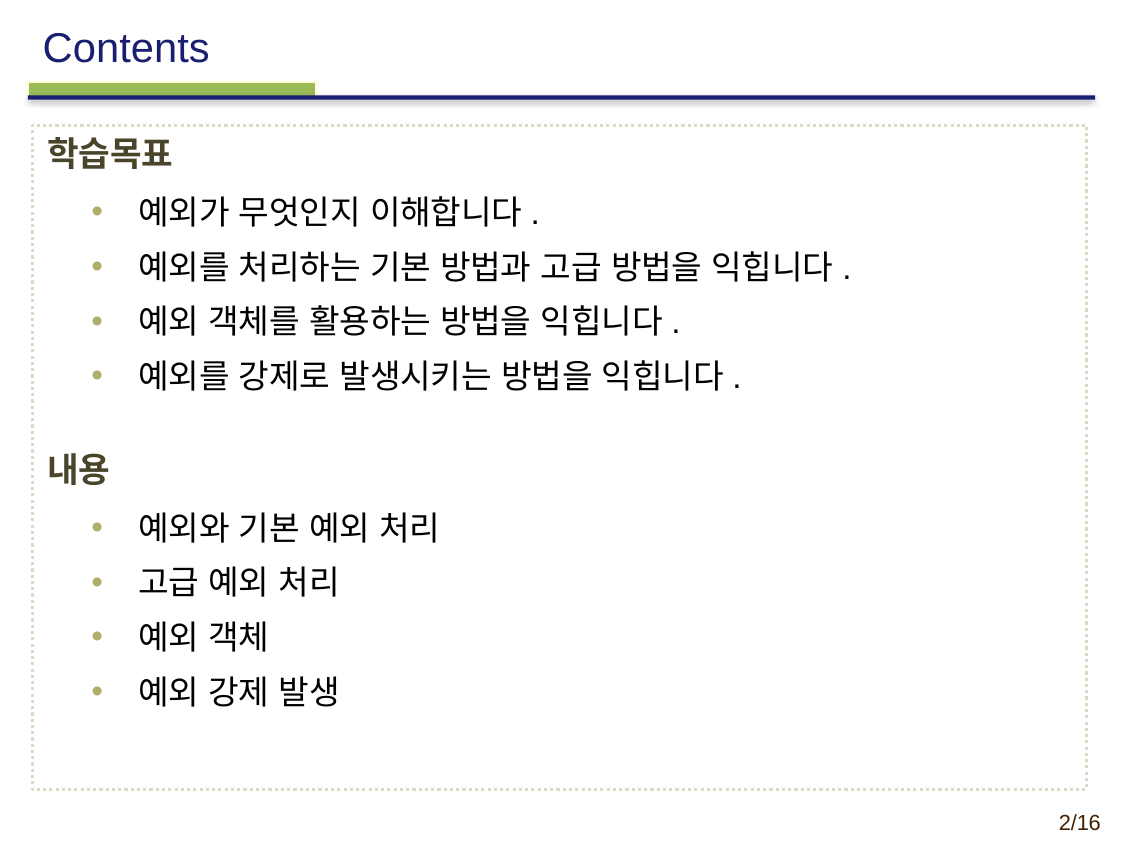

학습목표
예외가 무엇인지 이해합니다.
예외를 처리하는 기본 방법과 고급 방법을 익힙니다.
예외 객체를 활용하는 방법을 익힙니다.
예외를 강제로 발생시키는 방법을 익힙니다.

내용
예외와 기본 예외 처리
고급 예외 처리
예외 객체
예외 강제 발생